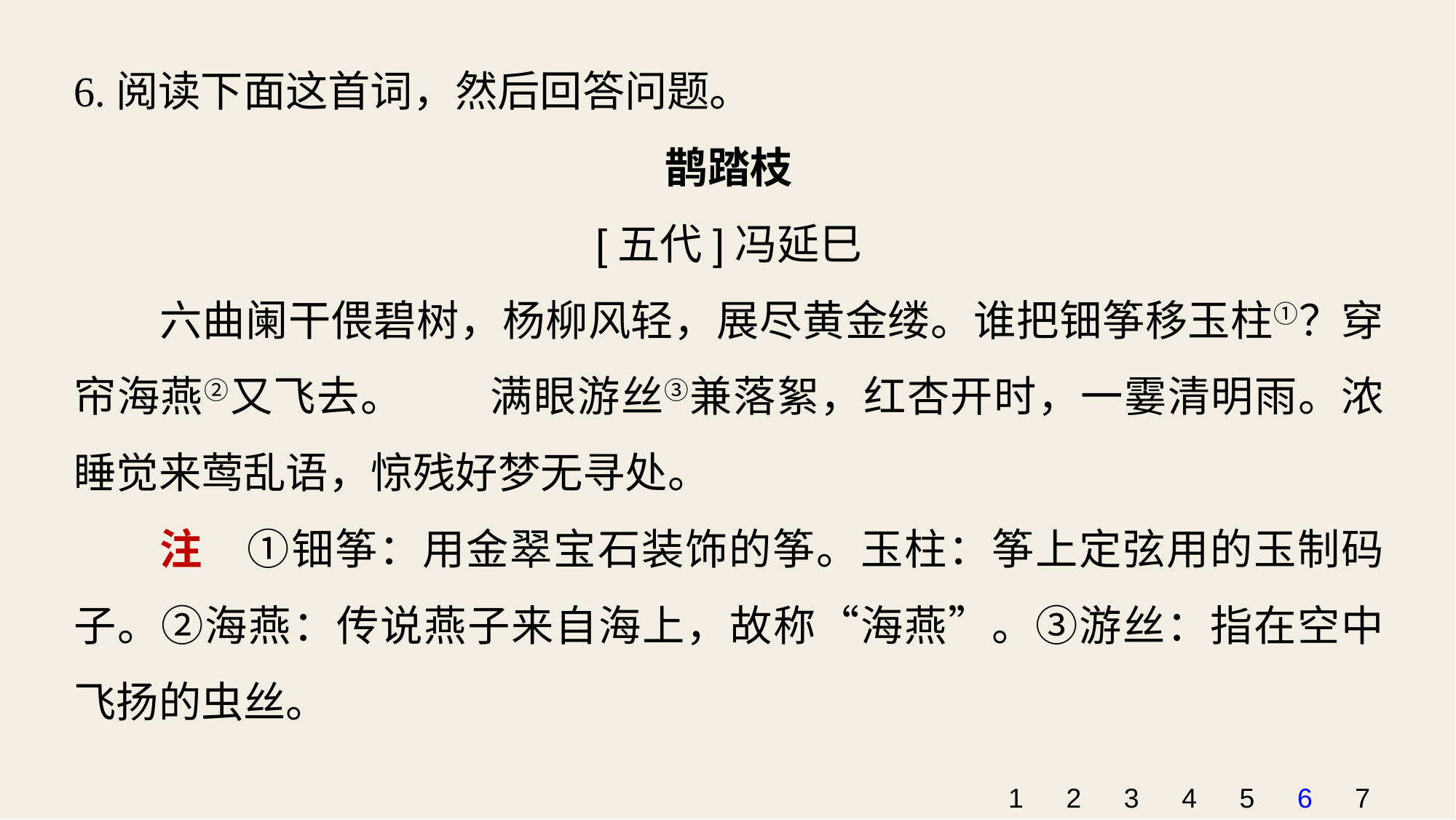

6.阅读下面这首词，然后回答问题。
鹊踏枝
[五代]冯延巳
六曲阑干偎碧树，杨柳风轻，展尽黄金缕。谁把钿筝移玉柱①？穿帘海燕②又飞去。　　满眼游丝③兼落絮，红杏开时，一霎清明雨。浓睡觉来莺乱语，惊残好梦无寻处。
注　①钿筝：用金翠宝石装饰的筝。玉柱：筝上定弦用的玉制码子。②海燕：传说燕子来自海上，故称“海燕”。③游丝：指在空中飞扬的虫丝。
1
2
3
4
5
6
7